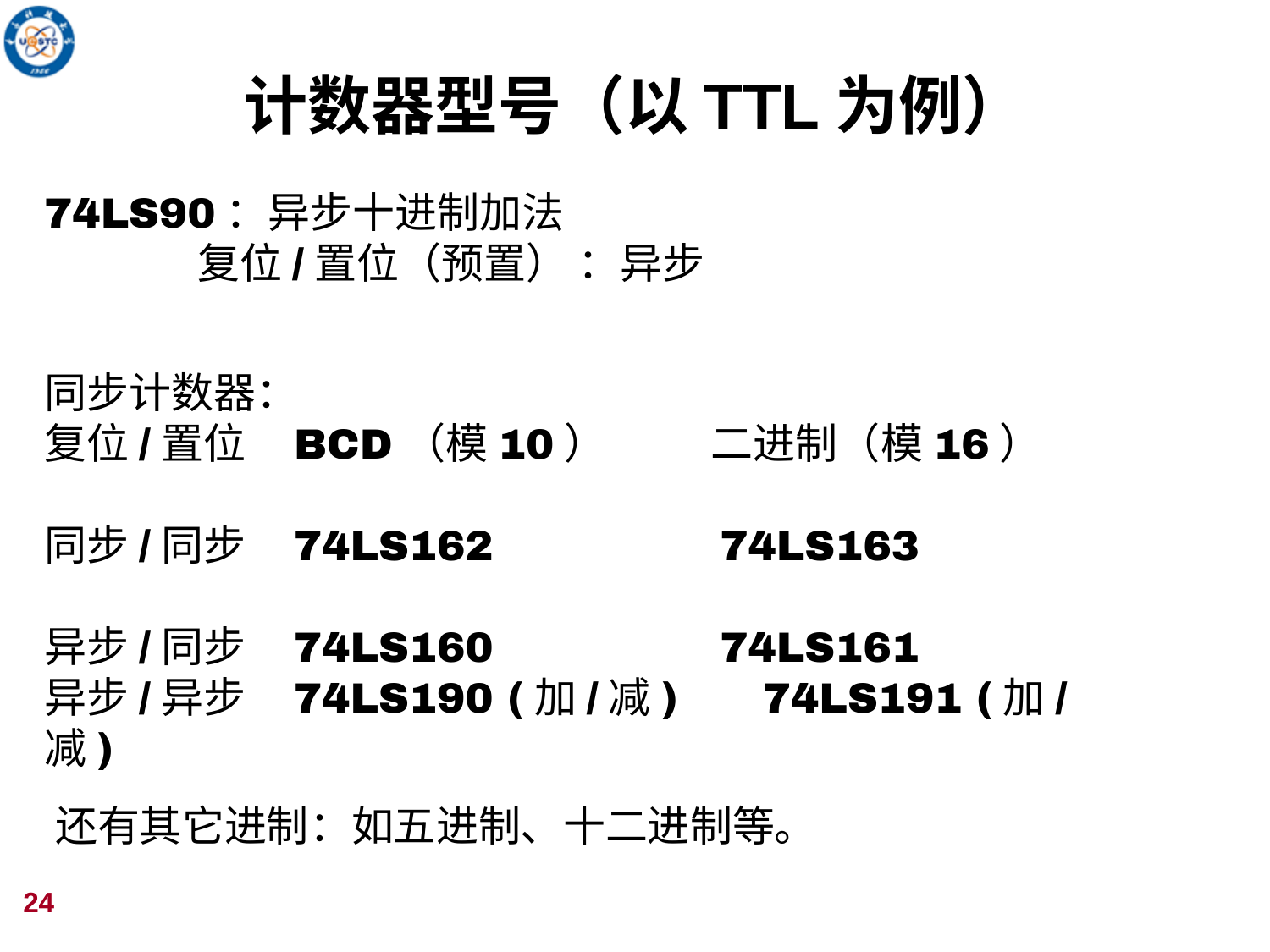

计数器型号（以TTL为例）
74LS90：异步十进制加法
               复位/置位（预置） ：异步
同步计数器：
复位/置位    BCD（模10）           二进制（模16）

同步/同步    74LS162                74LS163

异步/同步    74LS160                74LS161
异步/异步    74LS190 (加/减)      74LS191 (加/减)
还有其它进制：如五进制、十二进制等。
24